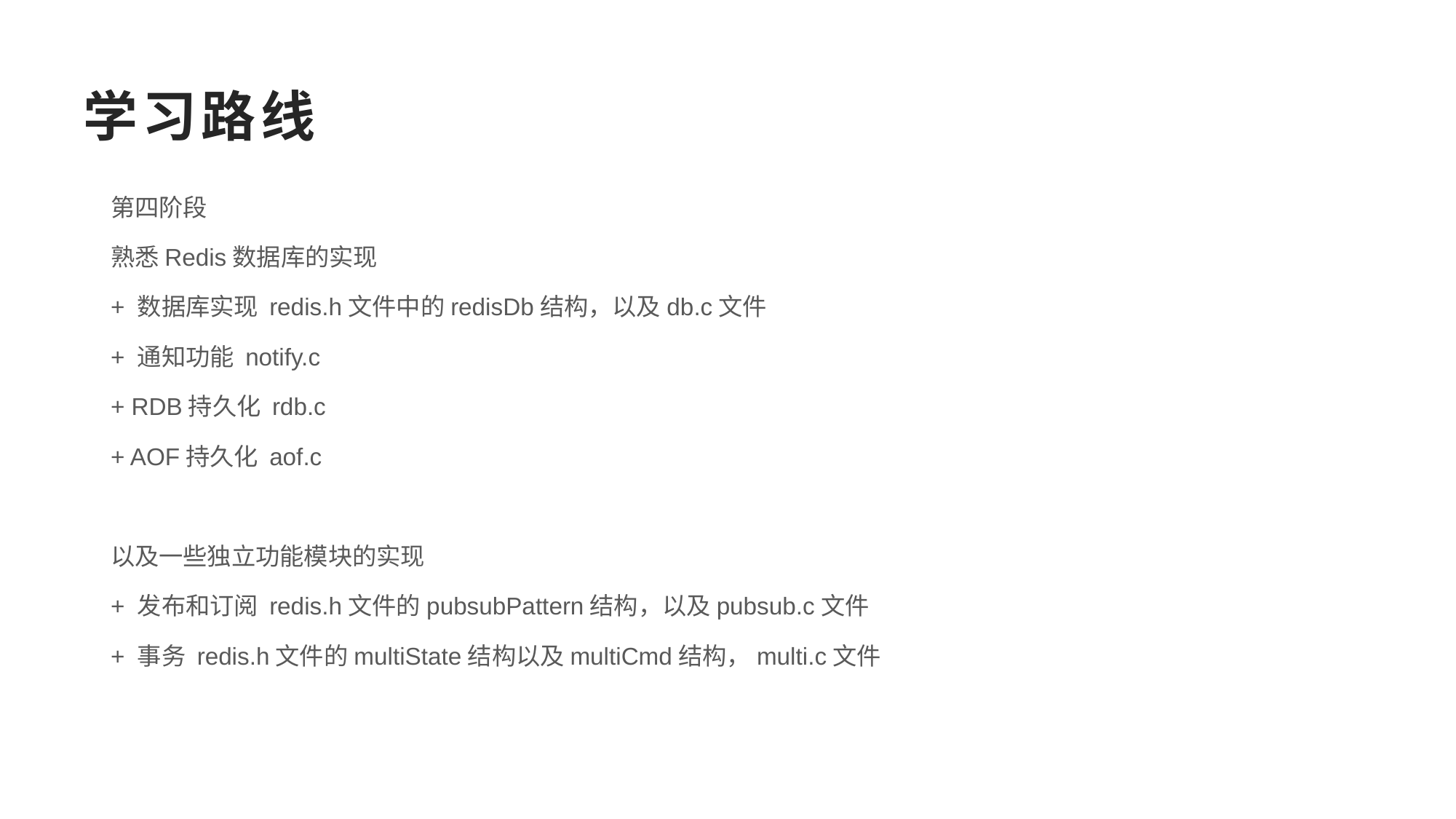

学习路线
第四阶段
熟悉Redis数据库的实现
+ 数据库实现 redis.h文件中的redisDb结构，以及db.c文件
+ 通知功能 notify.c
+ RDB持久化 rdb.c
+ AOF持久化 aof.c

以及一些独立功能模块的实现
+ 发布和订阅 redis.h文件的pubsubPattern结构，以及pubsub.c文件
+ 事务 redis.h文件的multiState结构以及multiCmd结构，multi.c文件